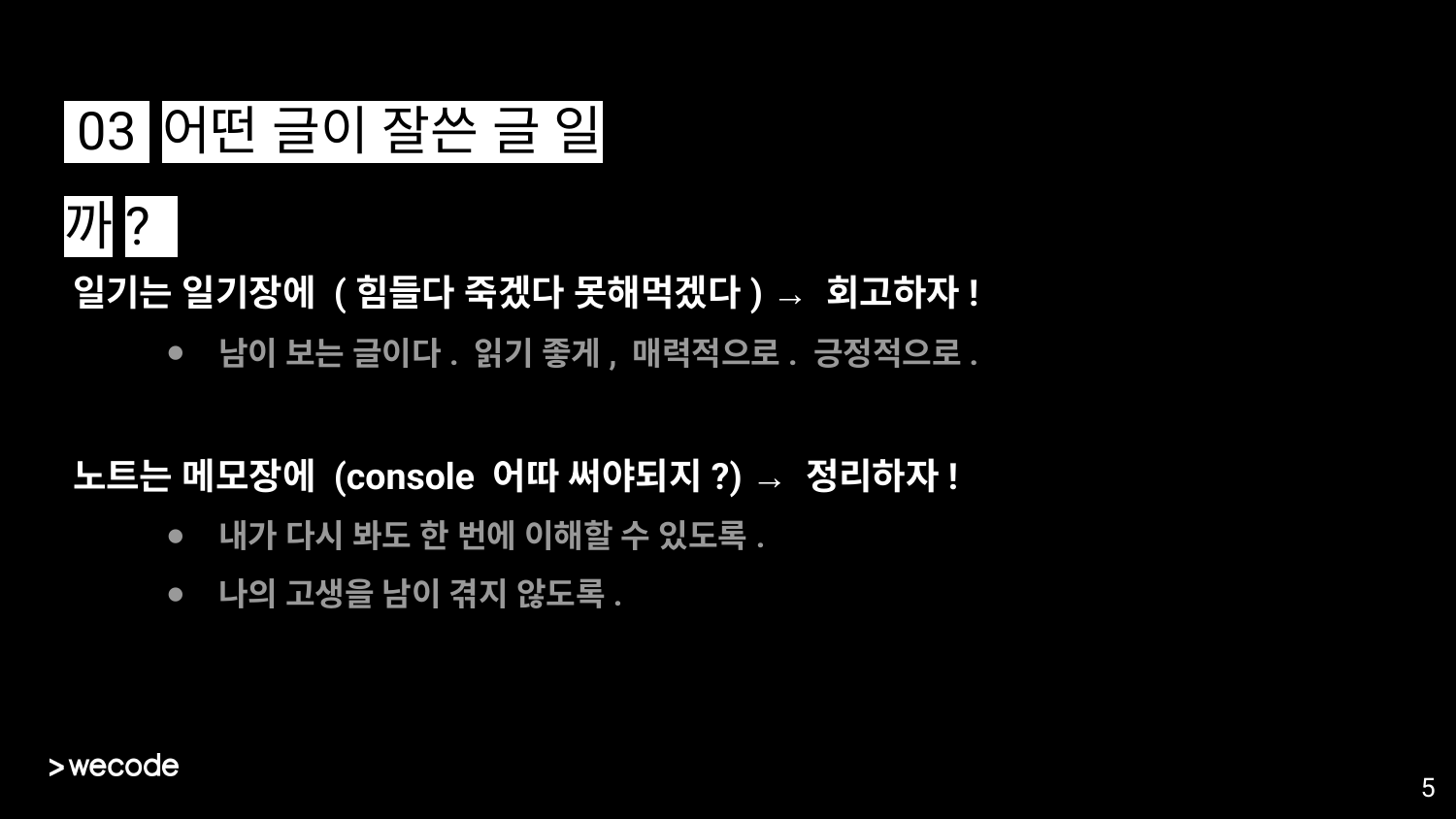

03 어떤 글이 잘쓴 글 일까?.
일기는 일기장에 (힘들다 죽겠다 못해먹겠다) → 회고하자!
남이 보는 글이다. 읽기 좋게, 매력적으로. 긍정적으로.
노트는 메모장에 (console 어따 써야되지?) → 정리하자!
내가 다시 봐도 한 번에 이해할 수 있도록.
나의 고생을 남이 겪지 않도록.
5